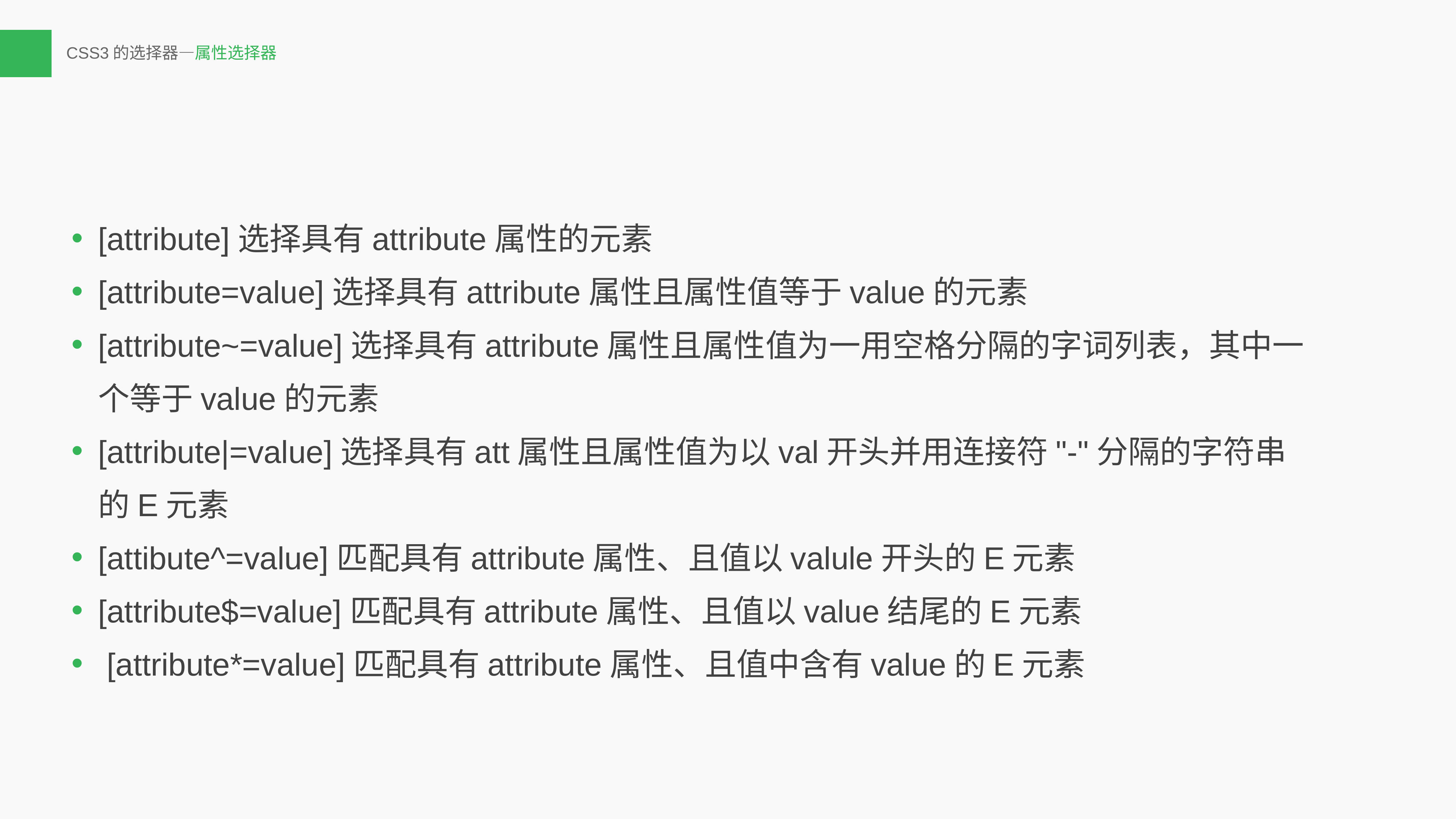

# CSS3的选择器—属性选择器
[attribute]选择具有attribute属性的元素
[attribute=value]选择具有attribute属性且属性值等于value的元素
[attribute~=value]选择具有attribute属性且属性值为一用空格分隔的字词列表，其中一个等于value的元素
[attribute|=value]选择具有att属性且属性值为以val开头并用连接符"-"分隔的字符串的E元素
[attibute^=value]匹配具有attribute属性、且值以valule开头的E元素
[attribute$=value]匹配具有attribute属性、且值以value结尾的E元素
 [attribute*=value]匹配具有attribute属性、且值中含有value的E元素